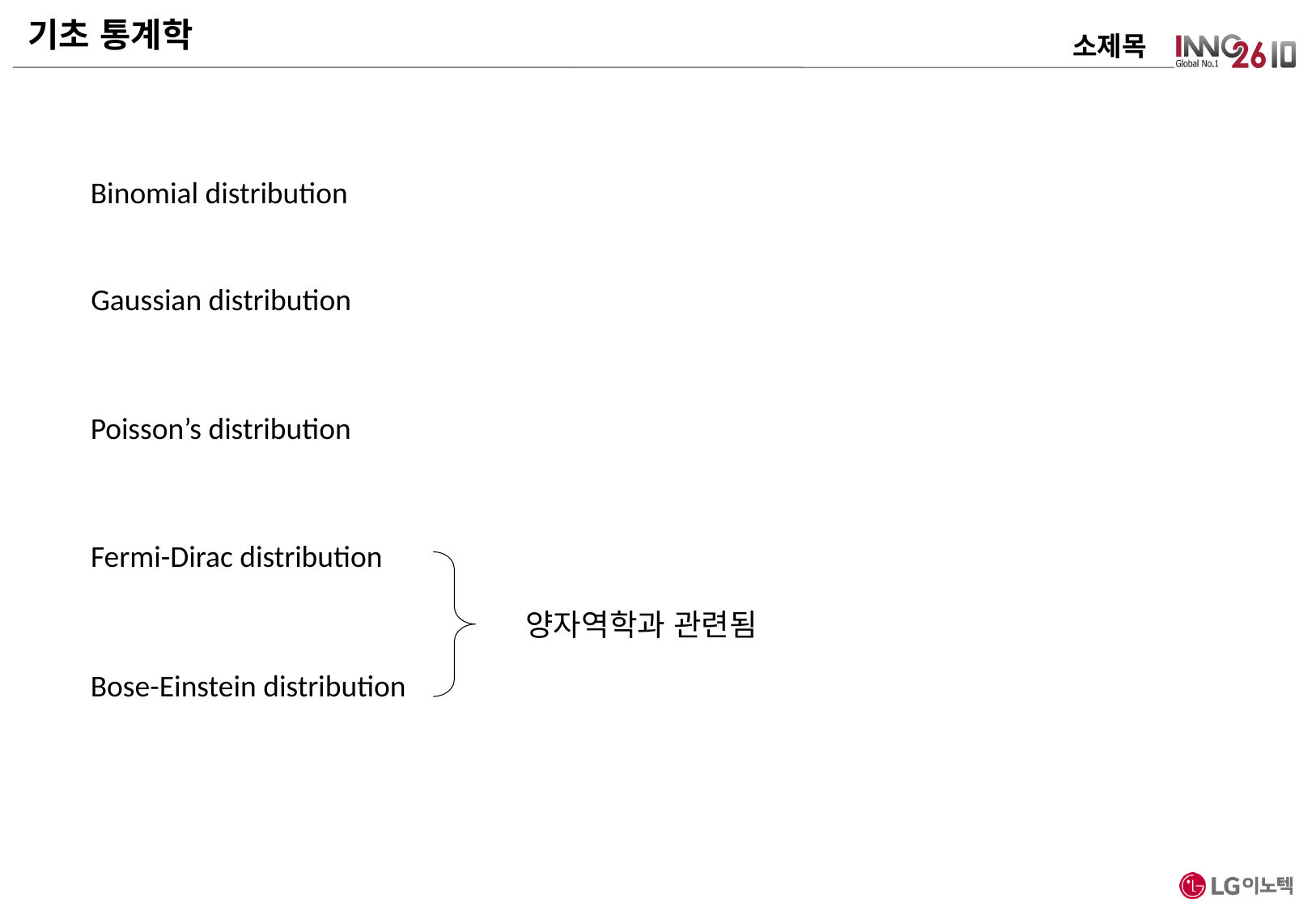

기초 통계학
소제목
Binomial distribution
Gaussian distribution
Poisson’s distribution
Fermi-Dirac distribution

양자역학과 관련됨
Bose-Einstein distribution